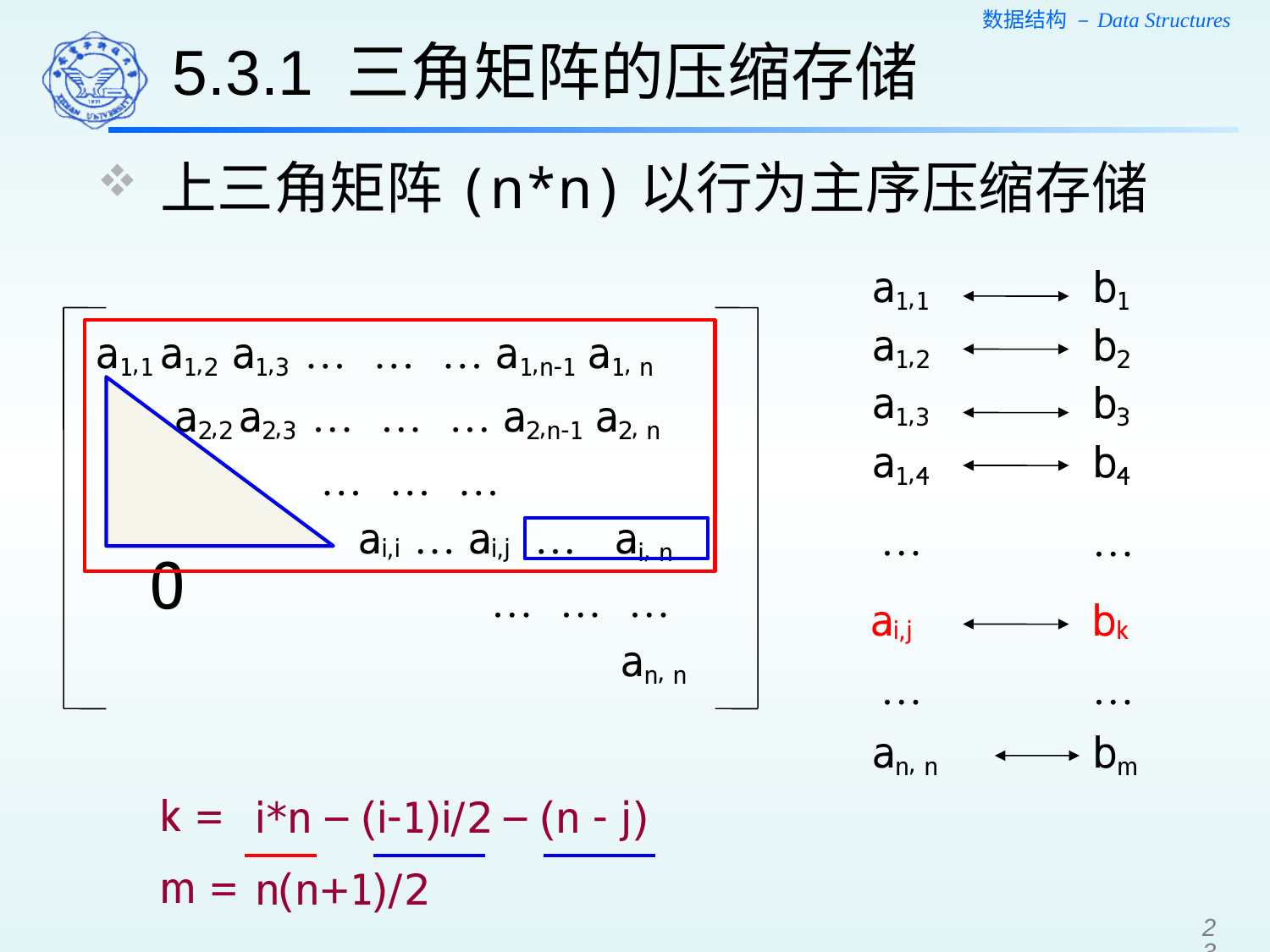

5.3.1 三角矩阵的压缩存储
上三角矩阵(n*n)以行为主序压缩存储
a1,1
b1

a1,1 a1,2  a1,3  …  …  … a1,n-1 a1, n
      a2,2 a2,3  …  …  … a2,n-1 a2, n
                 …  …  …
                    ai,i … ai,j   …   ai, n
                              …  …  …
                                        an, n

a1,2
b2

a1,3
b3

a1,4
b4

…
…

0
ai,j
bk

…
…
an, n
bm

    k =
    m =
i*n – (i-1)i/2 – (n - j)
n(n+1)/2
23